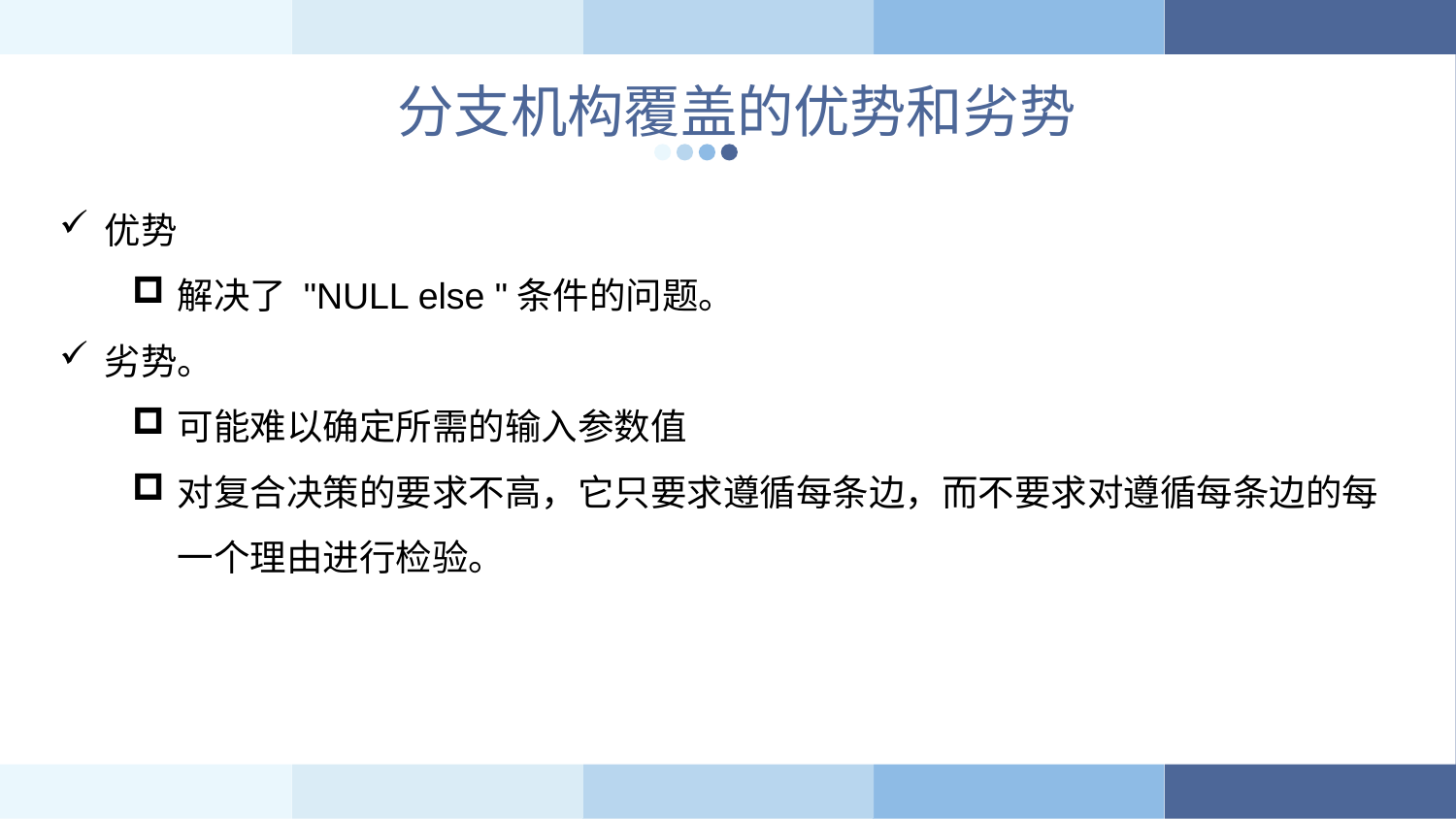

分支机构覆盖的优势和劣势

优势
解决了 "NULL else "条件的问题。
劣势。
可能难以确定所需的输入参数值
对复合决策的要求不高，它只要求遵循每条边，而不要求对遵循每条边的每一个理由进行检验。